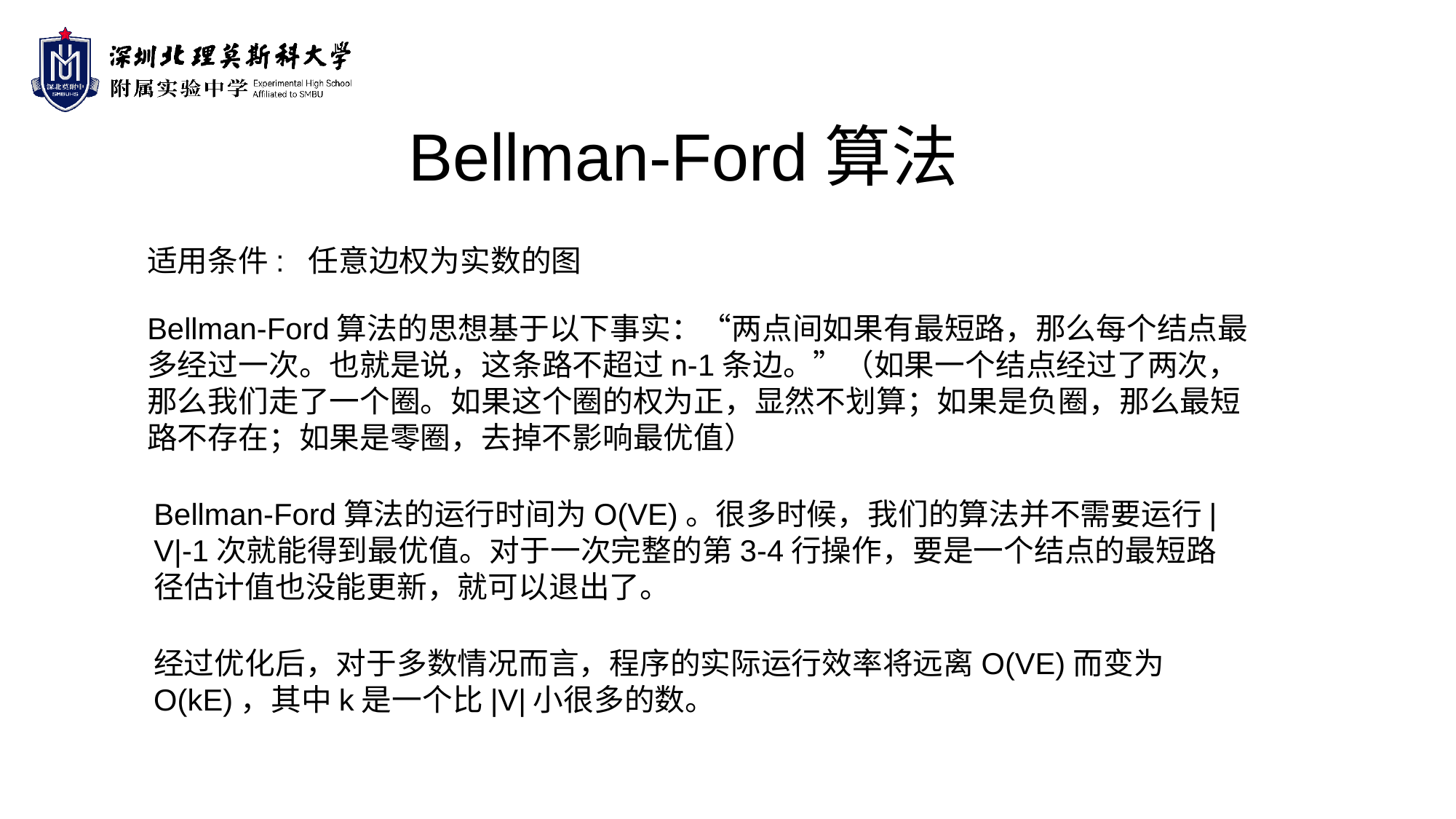

Bellman-Ford算法
适用条件:  任意边权为实数的图
Bellman-Ford算法的思想基于以下事实：“两点间如果有最短路，那么每个结点最多经过一次。也就是说，这条路不超过n-1条边。”（如果一个结点经过了两次，那么我们走了一个圈。如果这个圈的权为正，显然不划算；如果是负圈，那么最短路不存在；如果是零圈，去掉不影响最优值）
Bellman-Ford算法的运行时间为O(VE)。很多时候，我们的算法并不需要运行|V|-1次就能得到最优值。对于一次完整的第3-4行操作，要是一个结点的最短路径估计值也没能更新，就可以退出了。
经过优化后，对于多数情况而言，程序的实际运行效率将远离O(VE)而变为O(kE)，其中k是一个比|V|小很多的数。